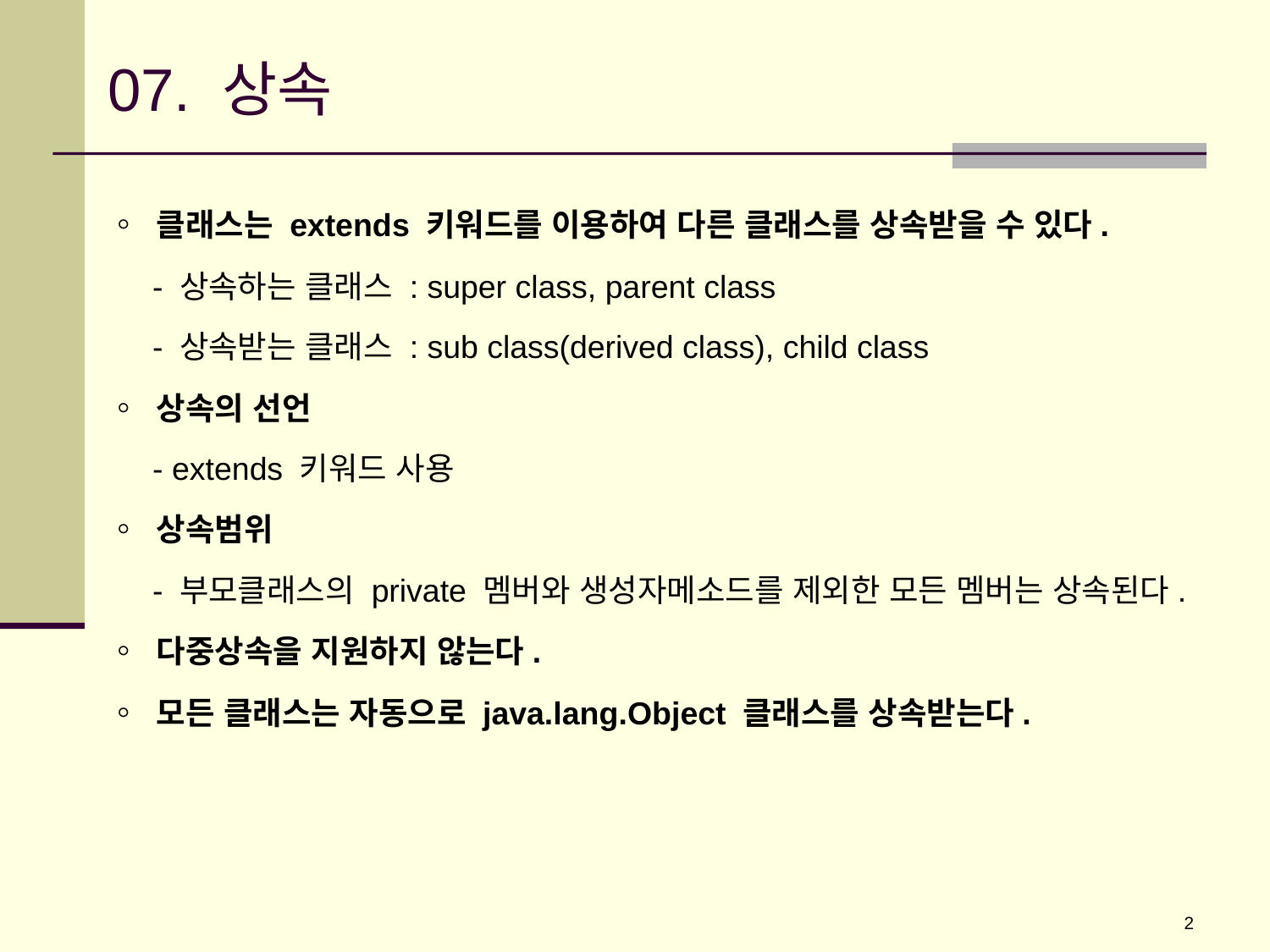

# 07. 상속
◦ 클래스는 extends 키워드를 이용하여 다른 클래스를 상속받을 수 있다.
     - 상속하는 클래스 : super class, parent class
     - 상속받는 클래스 : sub class(derived class), child class
◦ 상속의 선언
     - extends 키워드 사용
◦ 상속범위
     - 부모클래스의 private 멤버와 생성자메소드를 제외한 모든 멤버는 상속된다.
◦ 다중상속을 지원하지 않는다.
◦ 모든 클래스는 자동으로 java.lang.Object 클래스를 상속받는다.

2